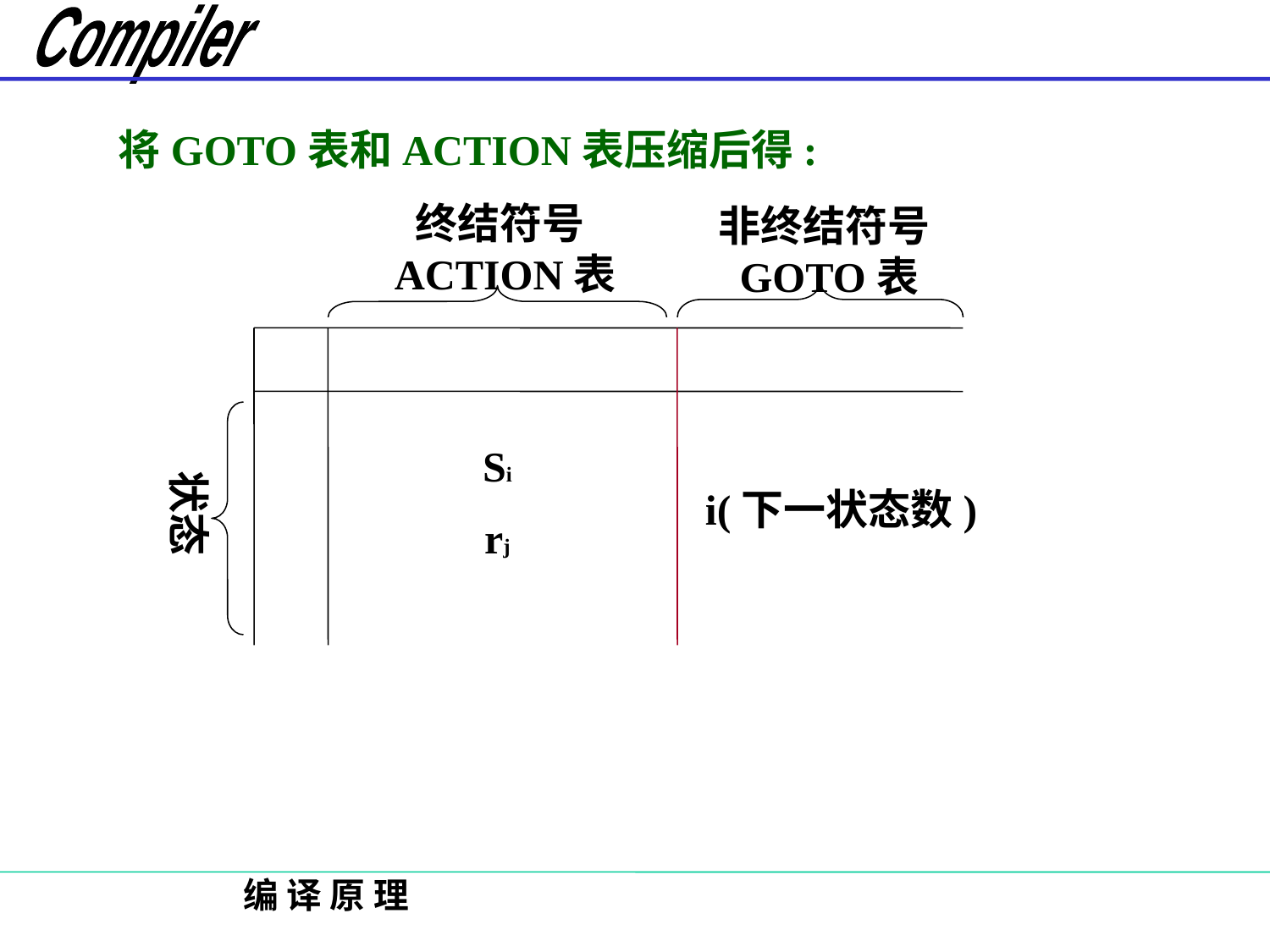

将GOTO表和ACTION表压缩后得:

终结符号ACTION表

非终结符号GOTO表

Si
rj
i(下一状态数)

状态